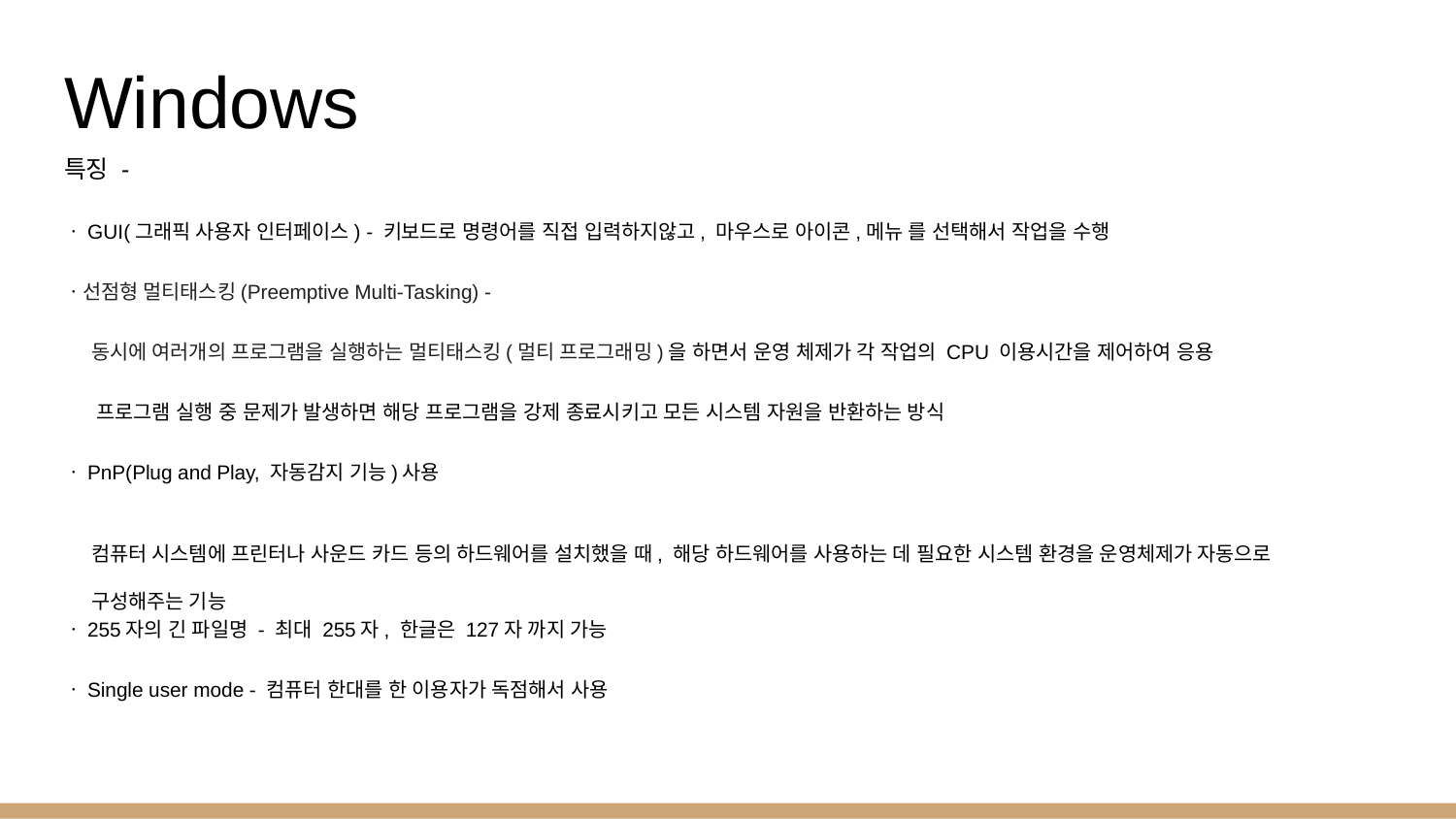

# Windows
특징 -
ㆍGUI(그래픽 사용자 인터페이스) - 키보드로 명령어를 직접 입력하지않고, 마우스로 아이콘,메뉴 를 선택해서 작업을 수행
ㆍ선점형 멀티태스킹(Preemptive Multi-Tasking) -
    동시에 여러개의 프로그램을 실행하는 멀티태스킹(멀티 프로그래밍)을 하면서 운영 체제가 각 작업의 CPU 이용시간을 제어하여 응용
     프로그램 실행 중 문제가 발생하면 해당 프로그램을 강제 종료시키고 모든 시스템 자원을 반환하는 방식
ㆍPnP(Plug and Play, 자동감지 기능)사용
    컴퓨터 시스템에 프린터나 사운드 카드 등의 하드웨어를 설치했을 때, 해당 하드웨어를 사용하는 데 필요한 시스템 환경을 운영체제가 자동으로
    구성해주는 기능
ㆍ255자의 긴 파일명 - 최대 255자, 한글은 127자 까지 가능
ㆍSingle user mode - 컴퓨터 한대를 한 이용자가 독점해서 사용